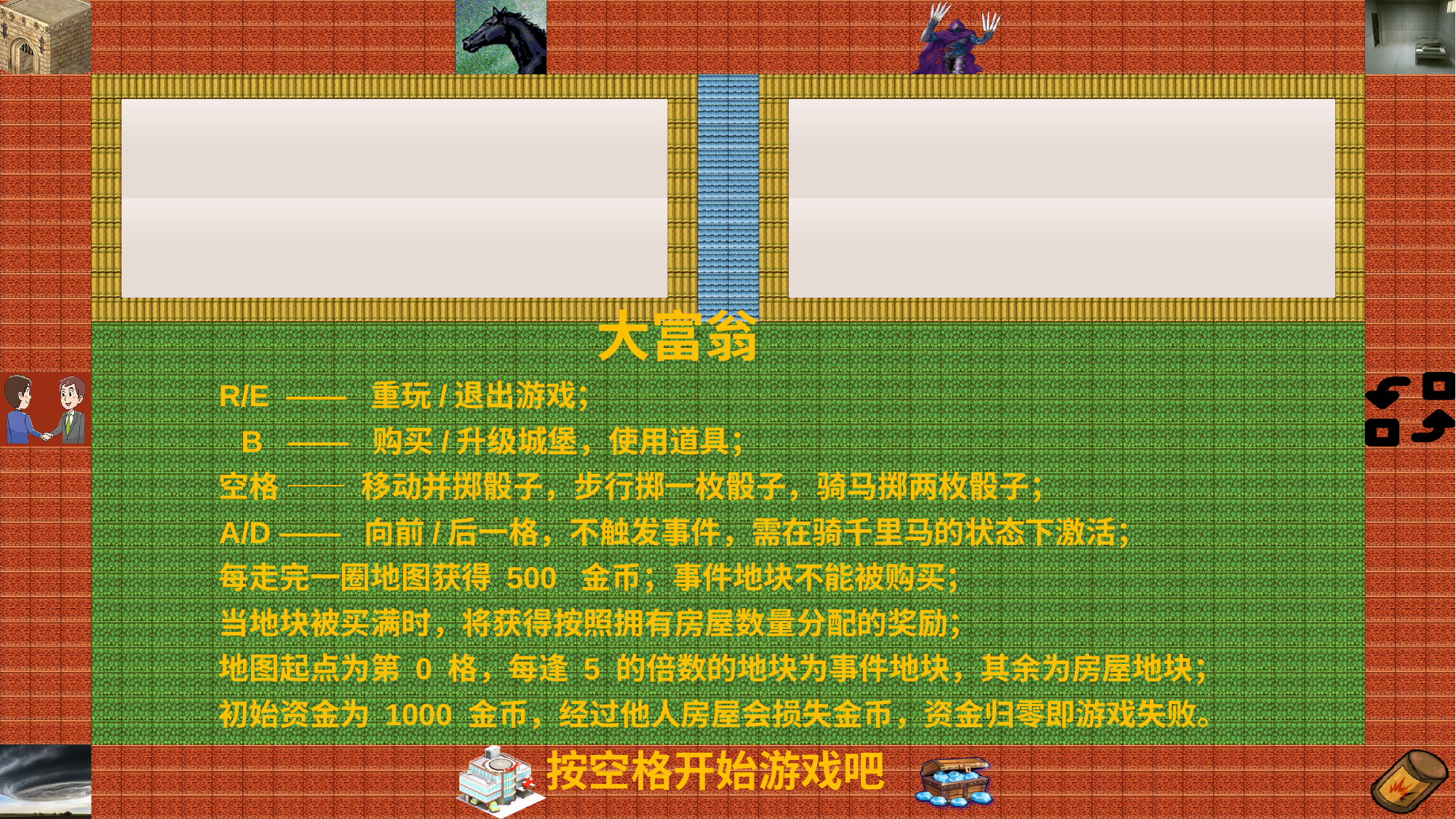

大富翁
R/E  ——  重玩/退出游戏；
B   ——  购买/升级城堡，使用道具；
空格 ——  移动并掷骰子，步行掷一枚骰子，骑马掷两枚骰子；
A/D ——  向前/后一格，不触发事件，需在骑千里马的状态下激活；
每走完一圈地图获得 500  金币；事件地块不能被购买；
当地块被买满时，将获得按照拥有房屋数量分配的奖励；
地图起点为第 0 格，每逢 5 的倍数的地块为事件地块，其余为房屋地块；
初始资金为 1000 金币，经过他人房屋会损失金币，资金归零即游戏失败。
			按空格开始游戏吧